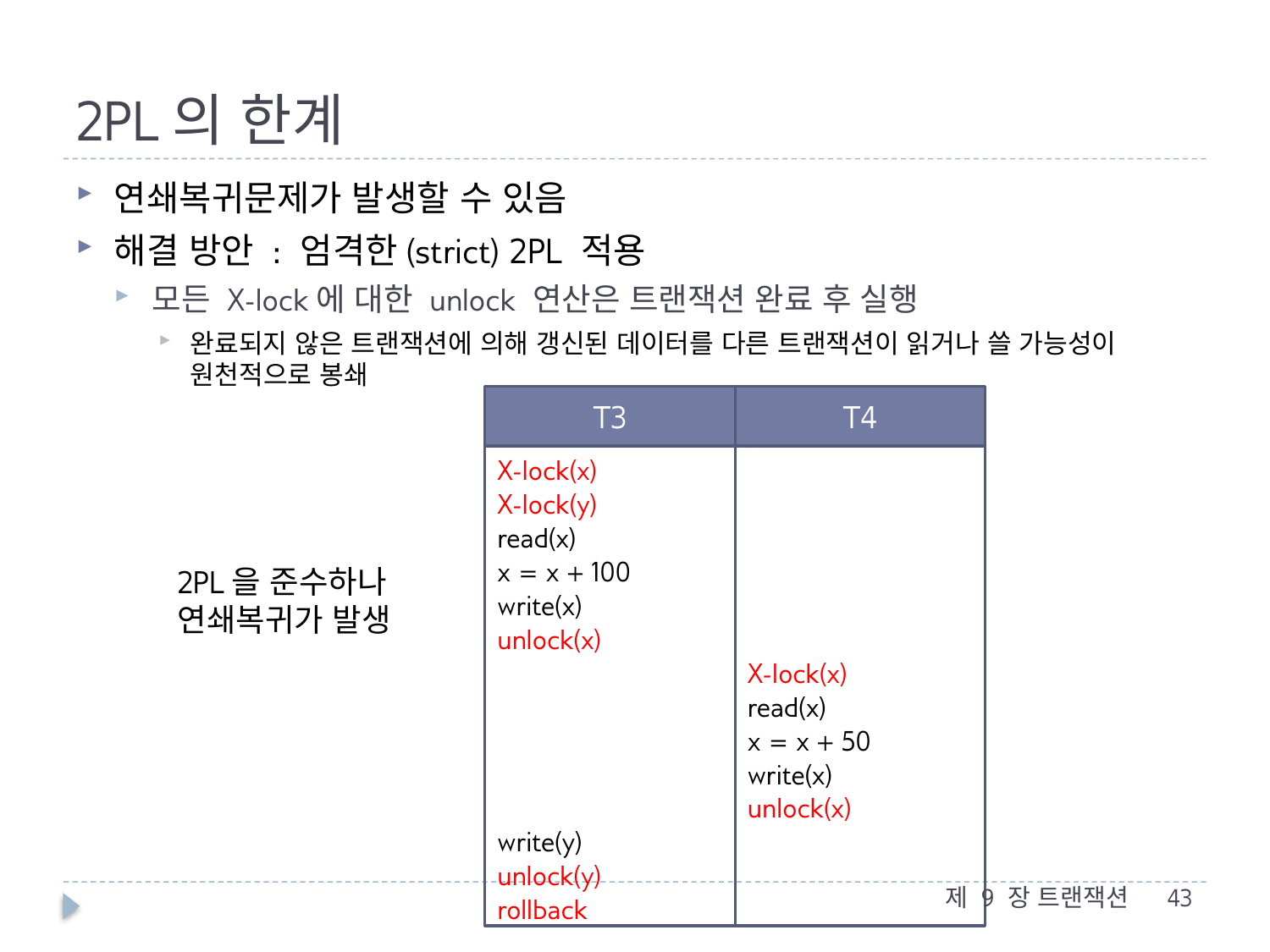

# 2PL의 한계
연쇄복귀문제가 발생할 수 있음
해결 방안 : 엄격한(strict) 2PL 적용
모든 X-lock에 대한 unlock 연산은 트랜잭션 완료 후 실행
완료되지 않은 트랜잭션에 의해 갱신된 데이터를 다른 트랜잭션이 읽거나 쓸 가능성이 원천적으로 봉쇄

T3
T4
X-lock(x)
X-lock(y)
read(x)
x = x + 100
write(x)
unlock(x)

write(y)
unlock(y)
rollback

X-lock(x)
read(x)
x = x + 50
write(x)
unlock(x)

2PL을 준수하나
연쇄복귀가 발생
제 9 장 트랜잭션
43